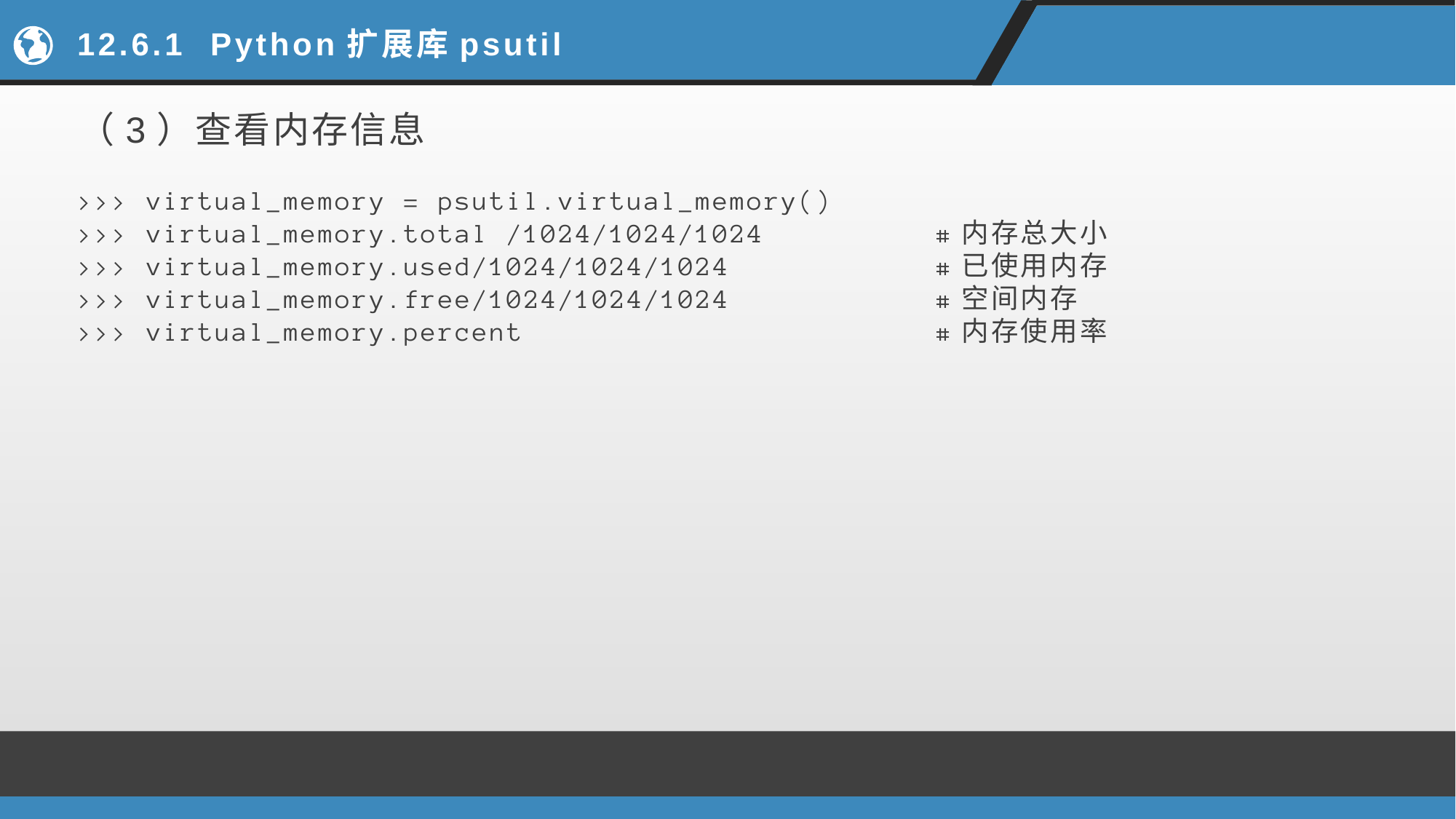

# 12.6.1  Python扩展库psutil

（3）查看内存信息

>>> virtual_memory = psutil.virtual_memory()
>>> virtual_memory.total /1024/1024/1024          #内存总大小
>>> virtual_memory.used/1024/1024/1024            #已使用内存
>>> virtual_memory.free/1024/1024/1024            #空间内存
>>> virtual_memory.percent                        #内存使用率